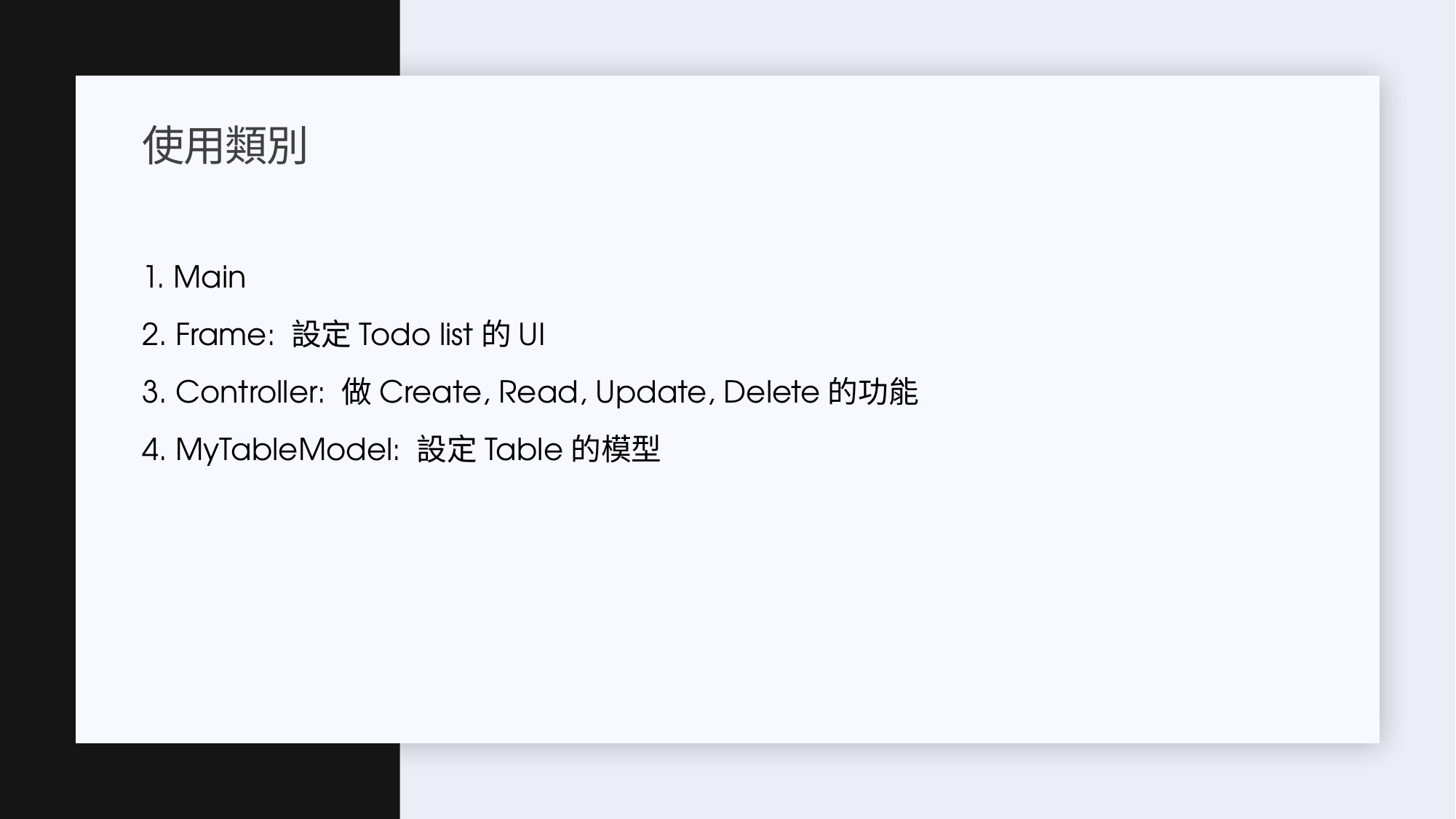

# 使用類別
1. Main
2. Frame: 設定Todo list的UI
3. Controller: 做Create, Read, Update, Delete的功能
4. MyTableModel: 設定Table的模型